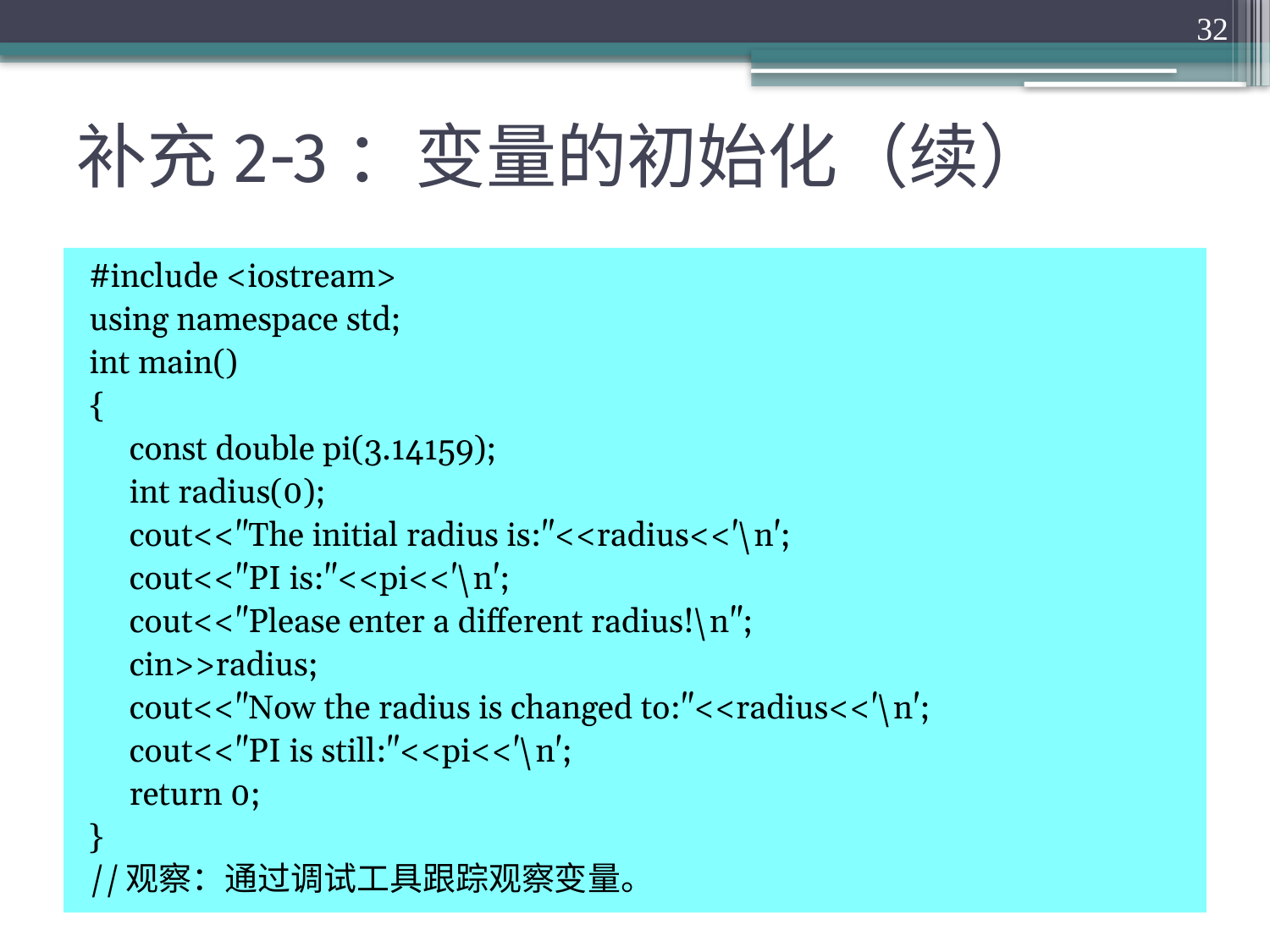

32
# 补充2-3：变量的初始化（续）
#include <iostream>
using namespace std;
int main()
{
     const double pi(3.14159);
     int radius(0);
     cout<<"The initial radius is:"<<radius<<'\n';
     cout<<"PI is:"<<pi<<'\n';
     cout<<"Please enter a different radius!\n";
     cin>>radius;
     cout<<"Now the radius is changed to:"<<radius<<'\n';
     cout<<"PI is still:"<<pi<<'\n';
     return 0;
}
//观察：通过调试工具跟踪观察变量。